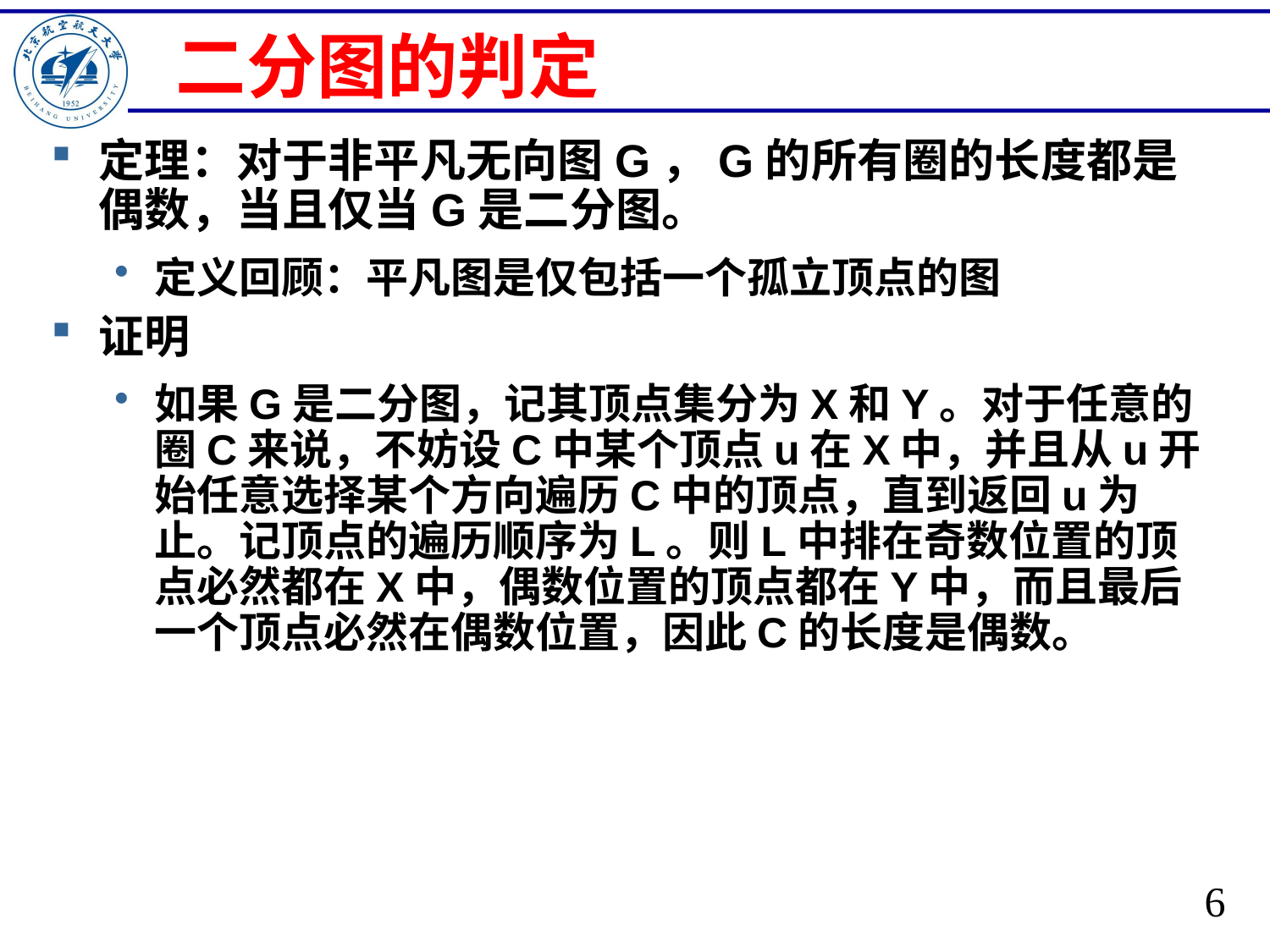

# 二分图的判定
定理：对于非平凡无向图G，G的所有圈的长度都是偶数，当且仅当G是二分图。
定义回顾：平凡图是仅包括一个孤立顶点的图
证明
如果G是二分图，记其顶点集分为X和Y。对于任意的圈C来说，不妨设C中某个顶点u在X中，并且从u开始任意选择某个方向遍历C中的顶点，直到返回u为止。记顶点的遍历顺序为L。则L中排在奇数位置的顶点必然都在X中，偶数位置的顶点都在Y中，而且最后一个顶点必然在偶数位置，因此C的长度是偶数。